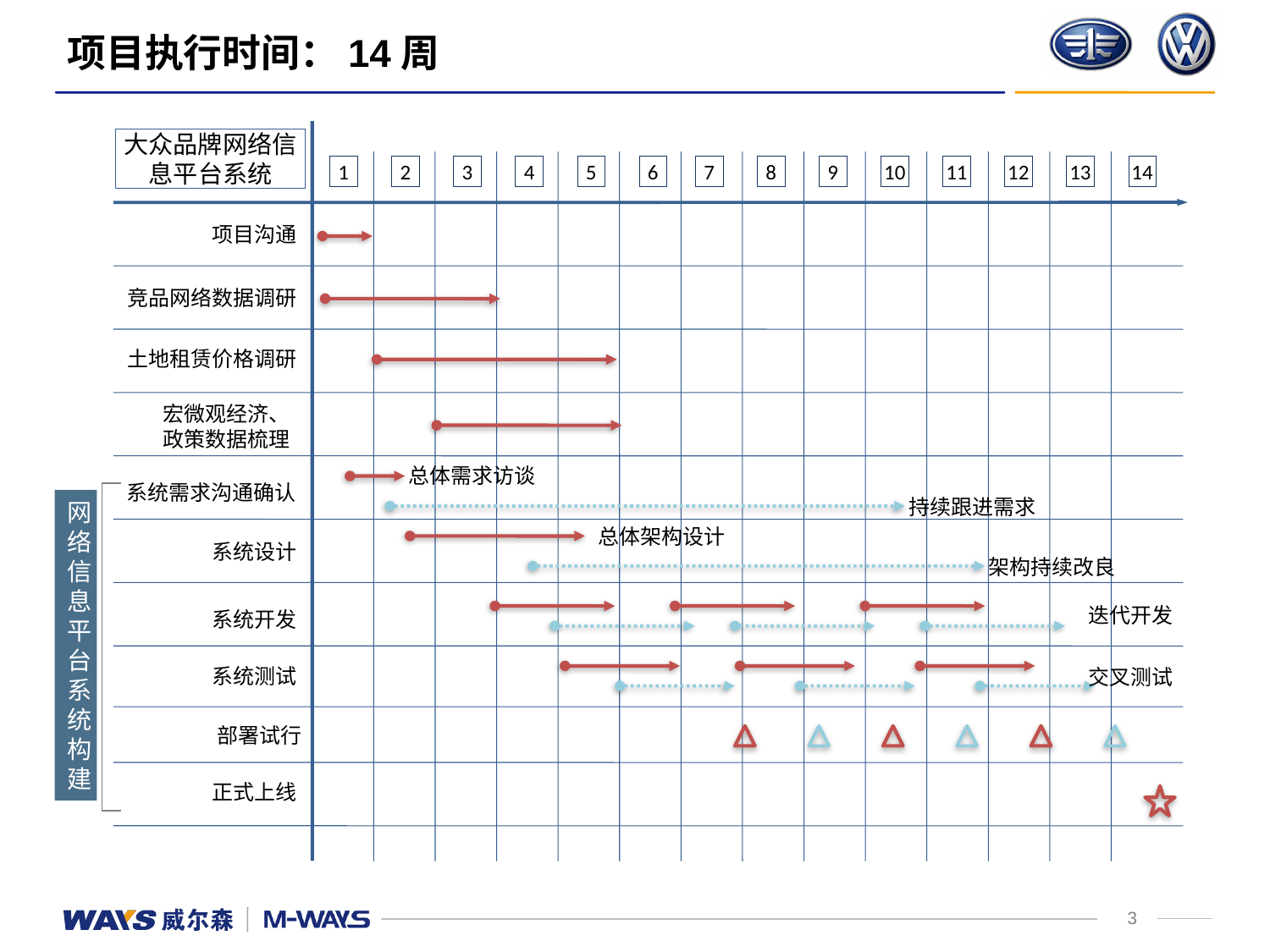

# 项目执行时间：14周
大众品牌网络信息平台系统

1
2
3
4
5
6
7
8
9
10
11
12
13
14

项目沟通

竞品网络数据调研

土地租赁价格调研

宏微观经济、
政策数据梳理

总体需求访谈
系统需求沟通确认

持续跟进需求

总体架构设计

系统设计

架构持续改良

迭代开发
系统开发

网络信息平台系统构建

系统测试
交叉测试

部署试行

正式上线